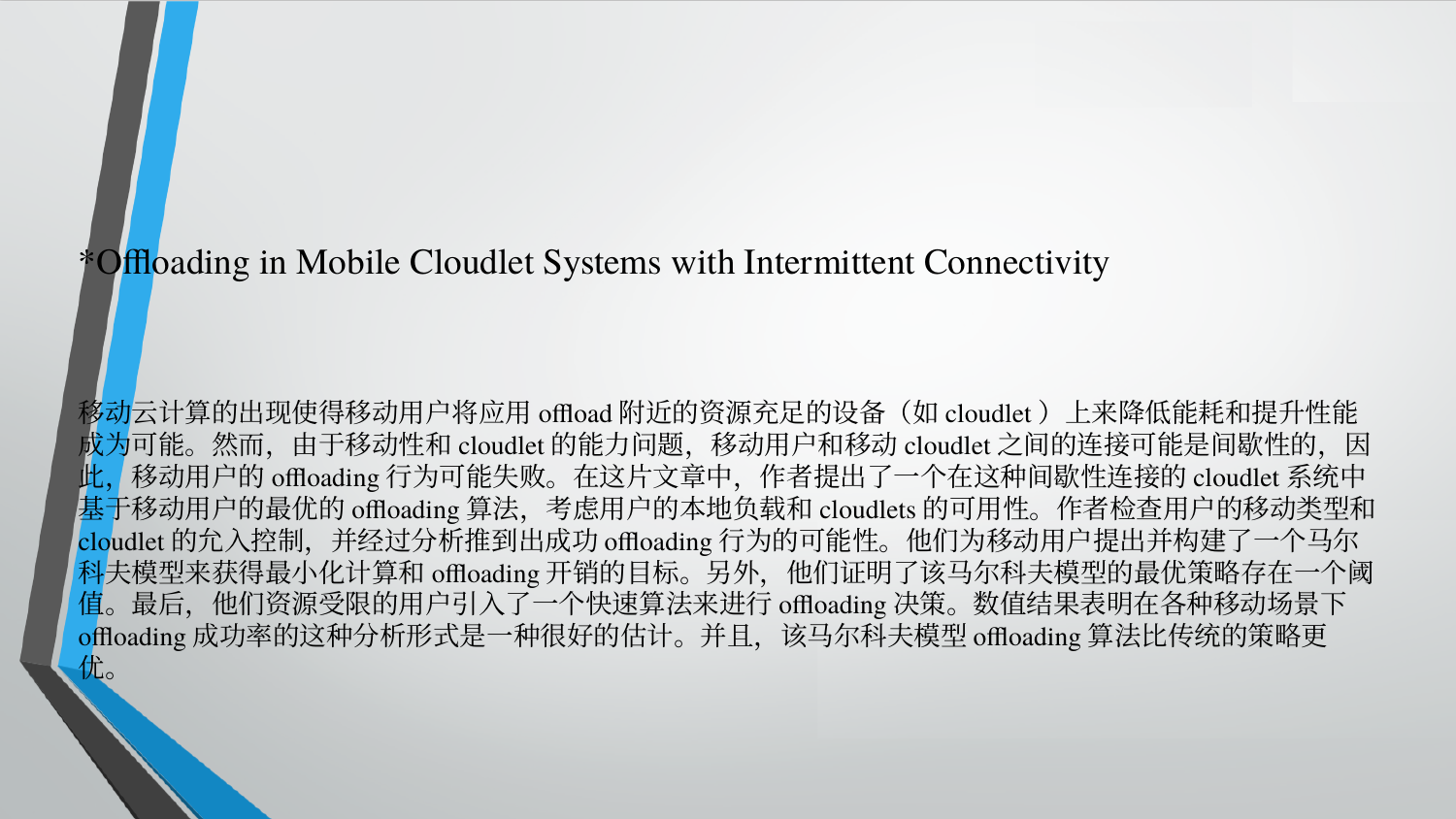

*Offloading in Mobile Cloudlet Systems with Intermittent Connectivity
移动云计算的出现使得移动用户将应用offload附近的资源充足的设备（如cloudlet）上来降低能耗和提升性能成为可能。然而，由于移动性和cloudlet的能力问题，移动用户和移动cloudlet之间的连接可能是间歇性的，因此，移动用户的offloading行为可能失败。在这片文章中，作者提出了一个在这种间歇性连接的cloudlet系统中基于移动用户的最优的offloading算法，考虑用户的本地负载和cloudlets的可用性。作者检查用户的移动类型和cloudlet的允入控制，并经过分析推到出成功offloading行为的可能性。他们为移动用户提出并构建了一个马尔科夫模型来获得最小化计算和offloading开销的目标。另外，他们证明了该马尔科夫模型的最优策略存在一个阈值。最后，他们资源受限的用户引入了一个快速算法来进行offloading决策。数值结果表明在各种移动场景下offloading成功率的这种分析形式是一种很好的估计。并且，该马尔科夫模型offloading算法比传统的策略更优。